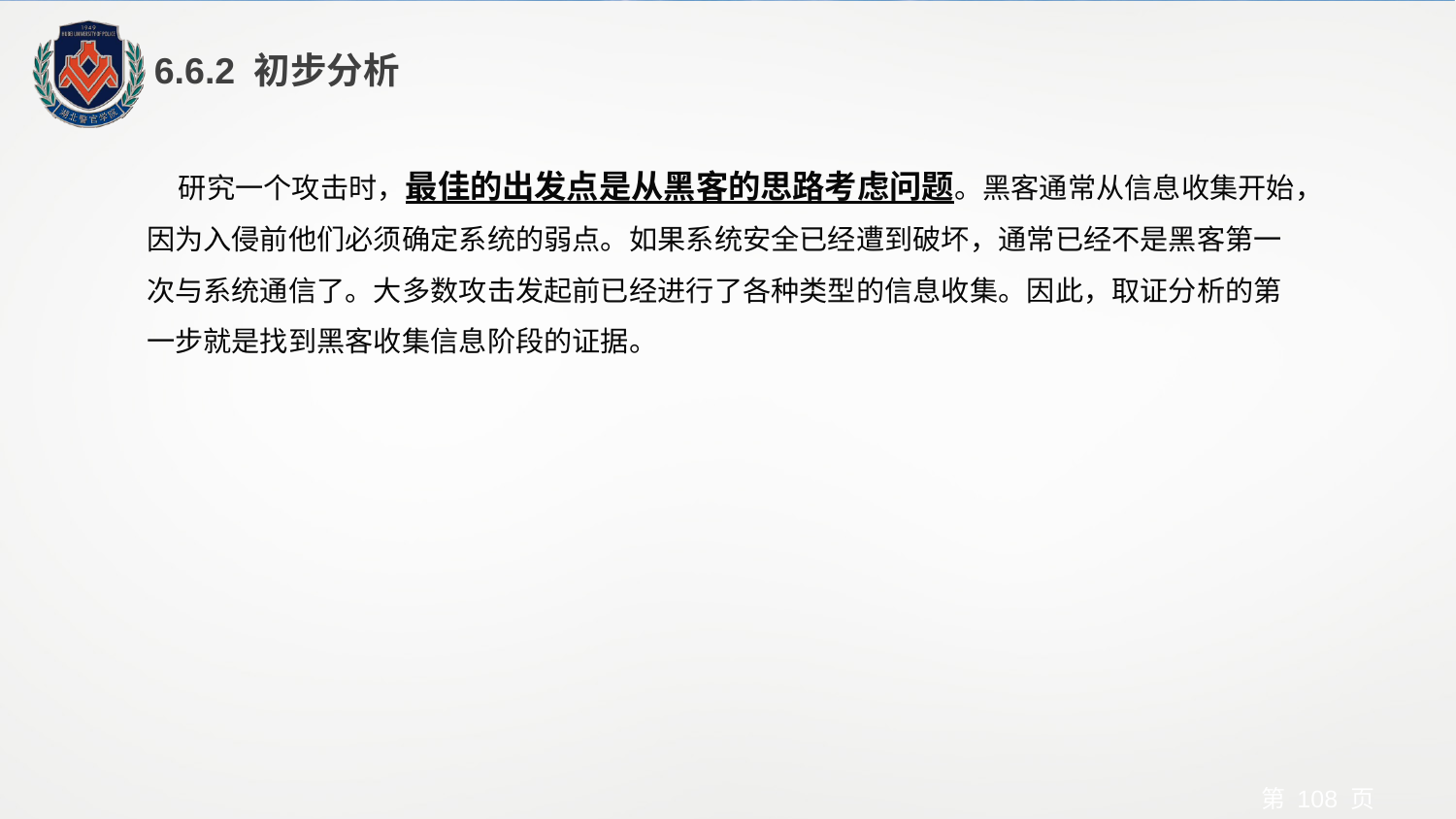

6.6.2 初步分析
    研究一个攻击时，最佳的出发点是从黑客的思路考虑问题。黑客通常从信息收集开始，因为入侵前他们必须确定系统的弱点。如果系统安全已经遭到破坏，通常已经不是黑客第一次与系统通信了。大多数攻击发起前已经进行了各种类型的信息收集。因此，取证分析的第一步就是找到黑客收集信息阶段的证据。